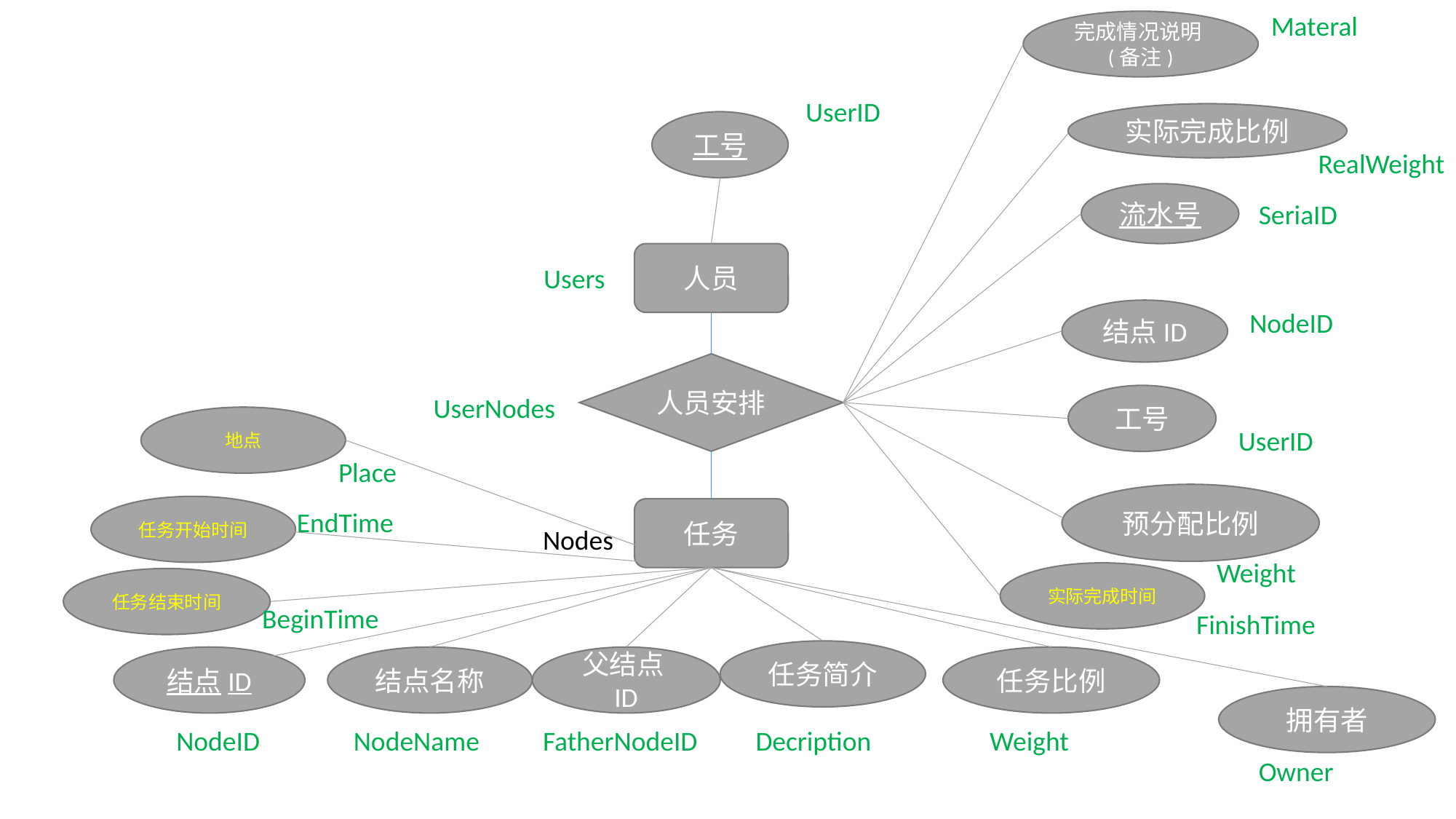

Materal
完成情况说明(备注)
UserID
实际完成比例
工号
RealWeight
流水号
SeriaID
人员
Users
结点ID
NodeID
人员安排
UserNodes
工号
地点
UserID
Place
预分配比例
任务开始时间
任务
EndTime
Nodes
Weight
实际完成时间
任务结束时间
BeginTime
FinishTime
任务简介
结点ID
结点名称
父结点ID
任务比例
拥有者
NodeID
NodeName
FatherNodeID
Decription
Weight
Owner